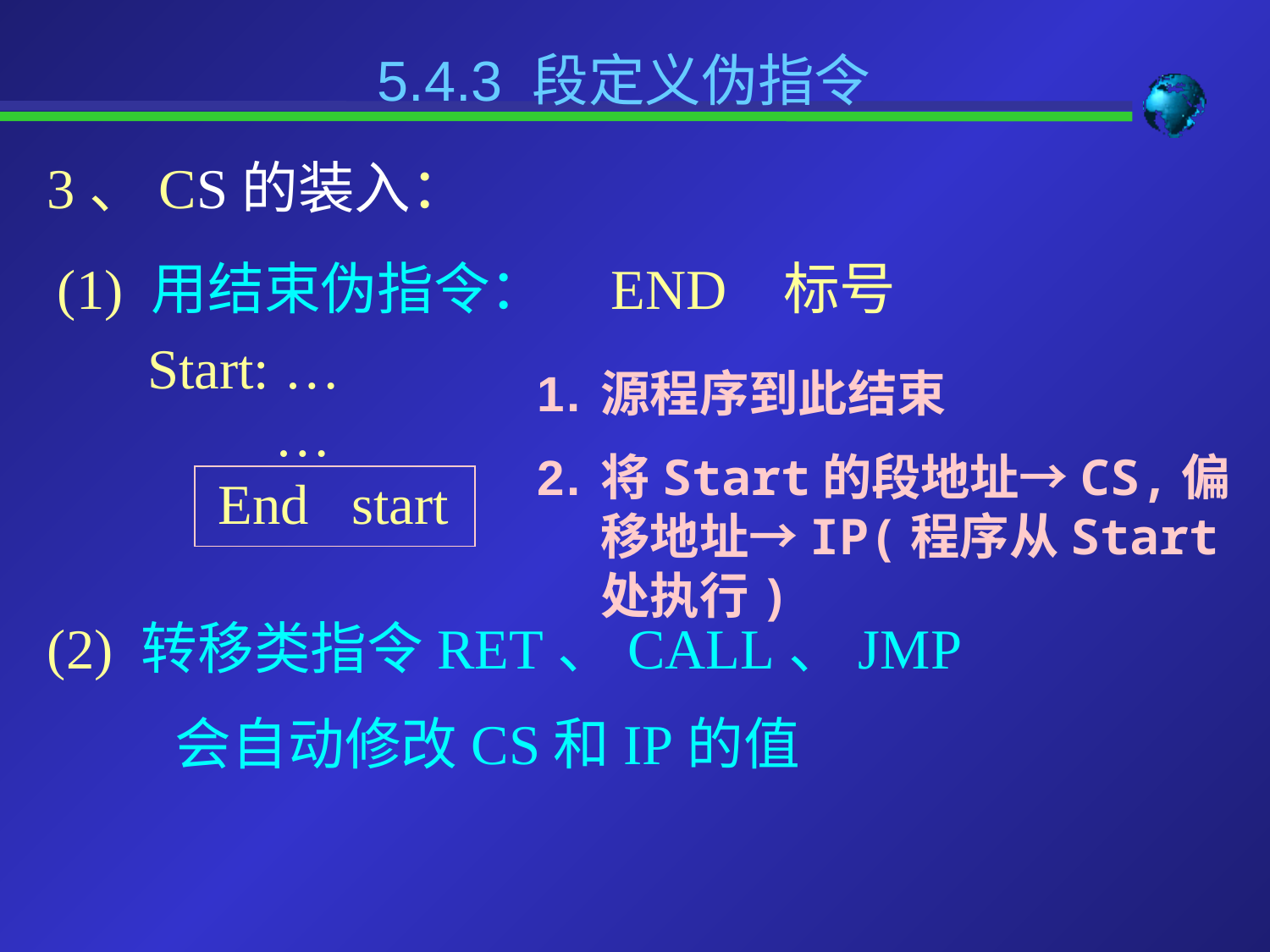

5.4.3 段定义伪指令
3、CS的装入：
(1) 用结束伪指令：    END   标号
Start: …
	…
     End   start
源程序到此结束
将Start的段地址→CS,偏移地址→IP(程序从Start处执行)

(2) 转移类指令RET、CALL、JMP
         会自动修改CS和IP的值
50